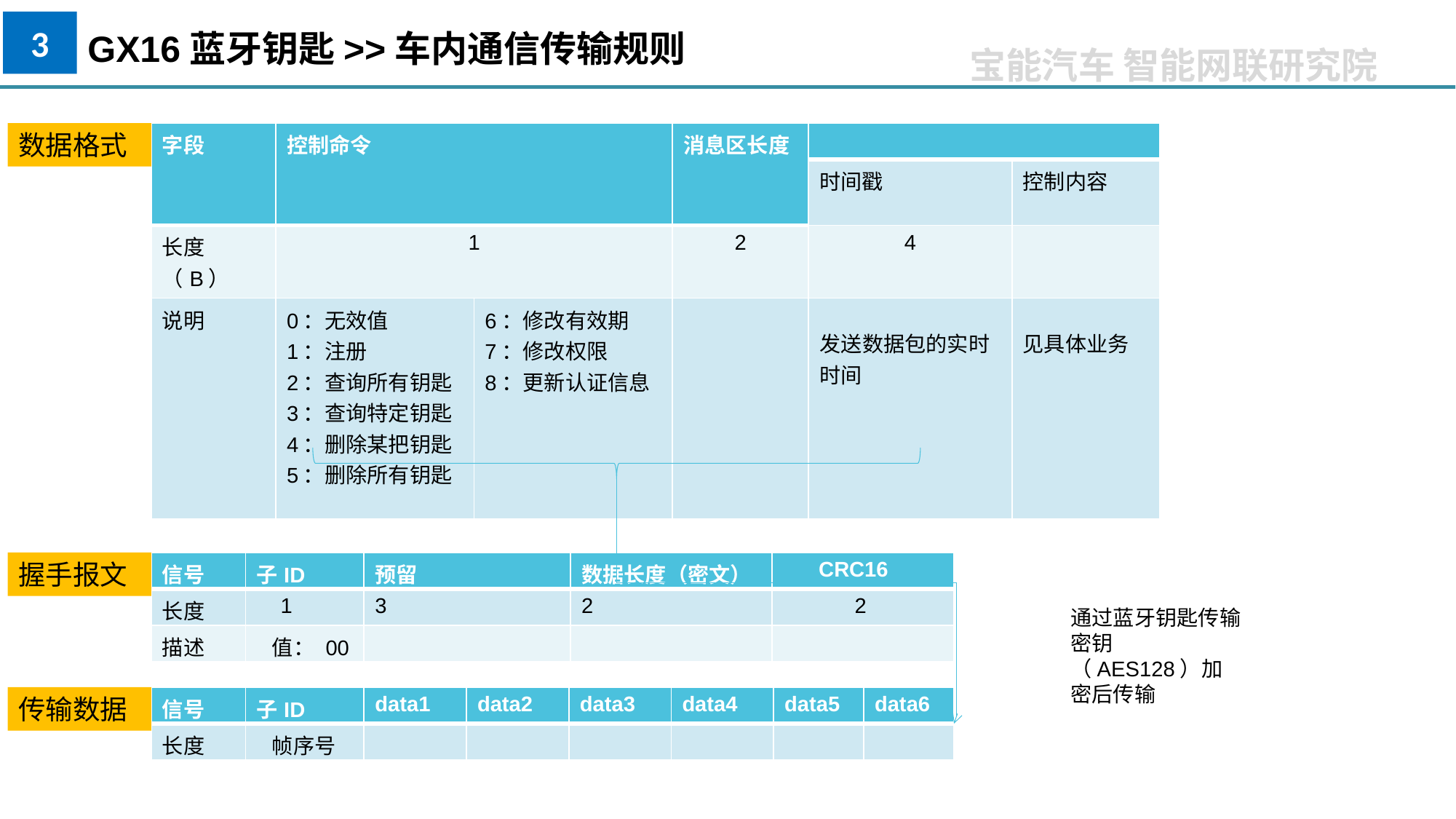

3
GX16蓝牙钥匙>>车内通信传输规则
数据格式
| 字段 | 控制命令 |  | 消息区长度 |  |  |
| --- | --- | --- | --- | --- | --- |
|  |  |  |  | 时间戳 | 控制内容 |
| 长度（B） | 1 |  | 2 | 4 |  |
| 说明 | 0：无效值 1：注册 2：查询所有钥匙 3：查询特定钥匙 4：删除某把钥匙 5：删除所有钥匙 | 6：修改有效期 7：修改权限 8：更新认证信息 |  | 发送数据包的实时时间 | 见具体业务 |

握手报文
| 信号 | 子ID | 预留 | 数据长度（密文） | CRC16 |
| --- | --- | --- | --- | --- |
| 长度 | 1 | 3 | 2 | 2 |
| 描述 | 值： 00 |  |  |  |
通过蓝牙钥匙传输密钥（AES128）加密后传输
传输数据
| 信号 | 子ID | data1 | data2 | data3 | data4 | data5 | data6 |
| --- | --- | --- | --- | --- | --- | --- | --- |
| 长度 | 帧序号 |  |  |  |  |  |  |